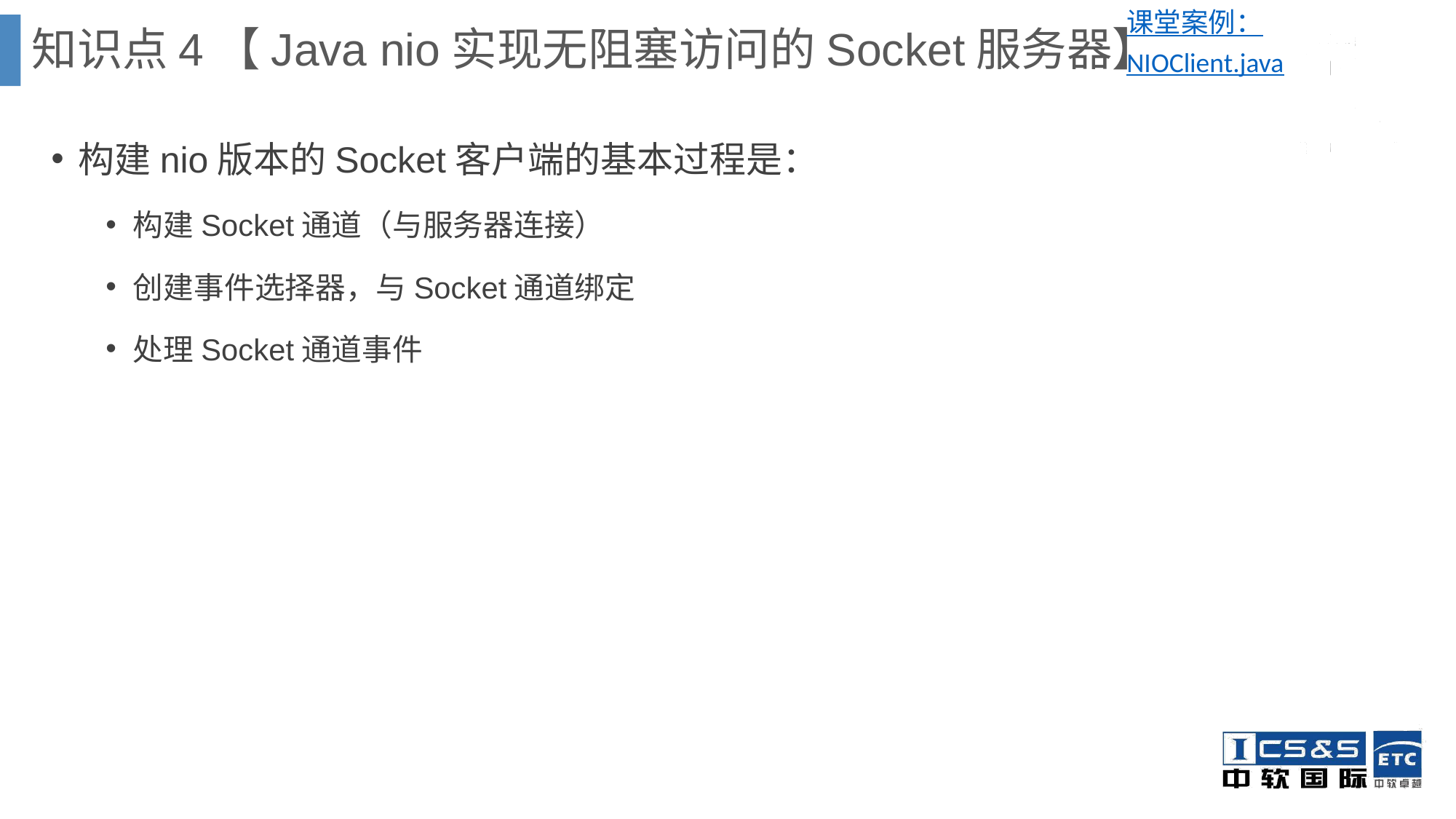

课堂案例：NIOClient.java
知识点4【Java nio实现无阻塞访问的Socket服务器】
构建nio版本的Socket客户端的基本过程是：
构建Socket通道（与服务器连接）
创建事件选择器，与Socket通道绑定
处理Socket通道事件